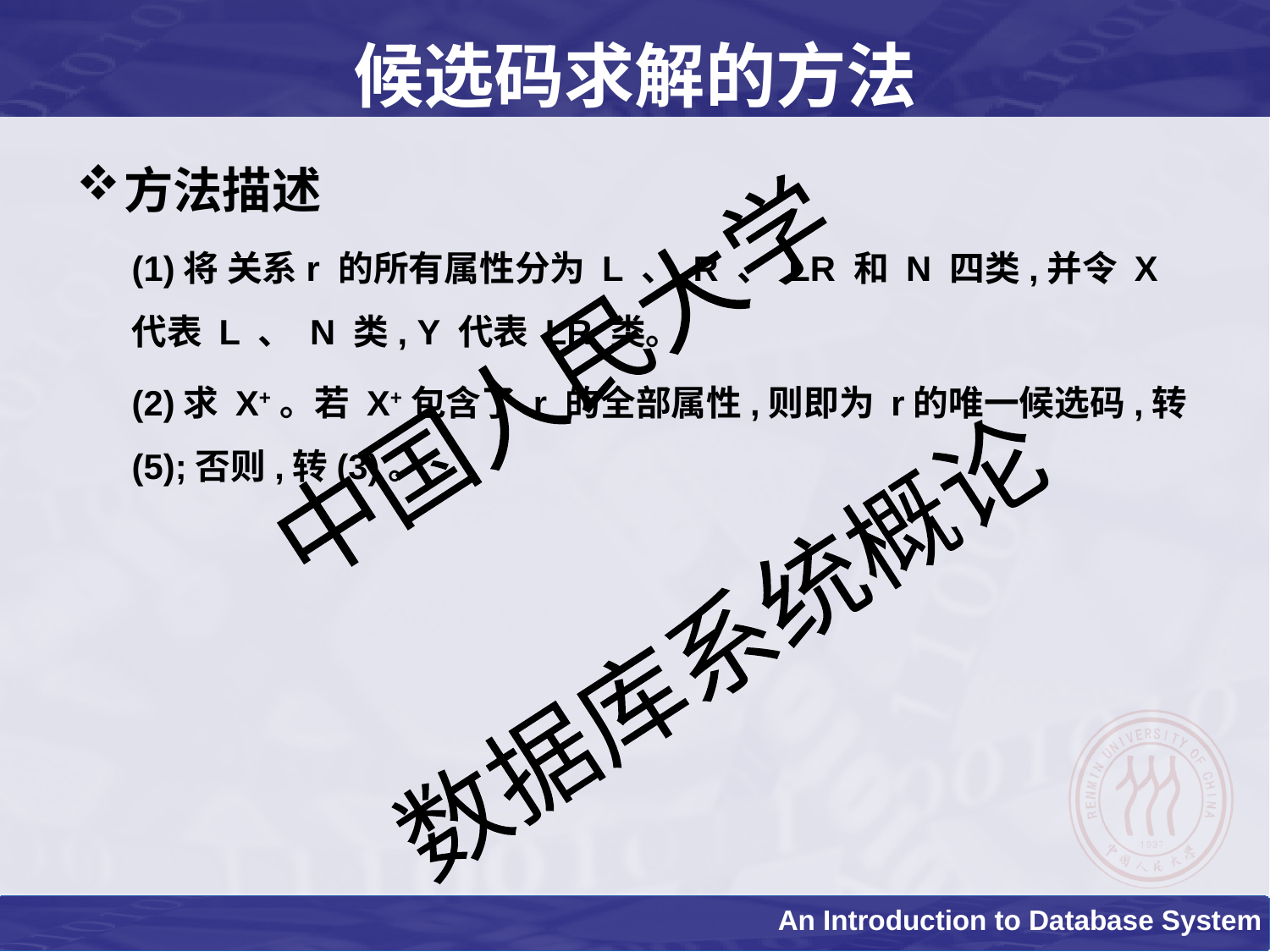

# 候选码求解的方法
方法描述
(1)将 关系r 的所有属性分为 L 、 R 、 LR 和 N 四类,并令 X 代表 L 、 N 类, Y 代表 LR 类。
(2)求 X+。若 X+包含了 r 的全部属性,则即为 r的唯一候选码,转(5);否则,转(3)。